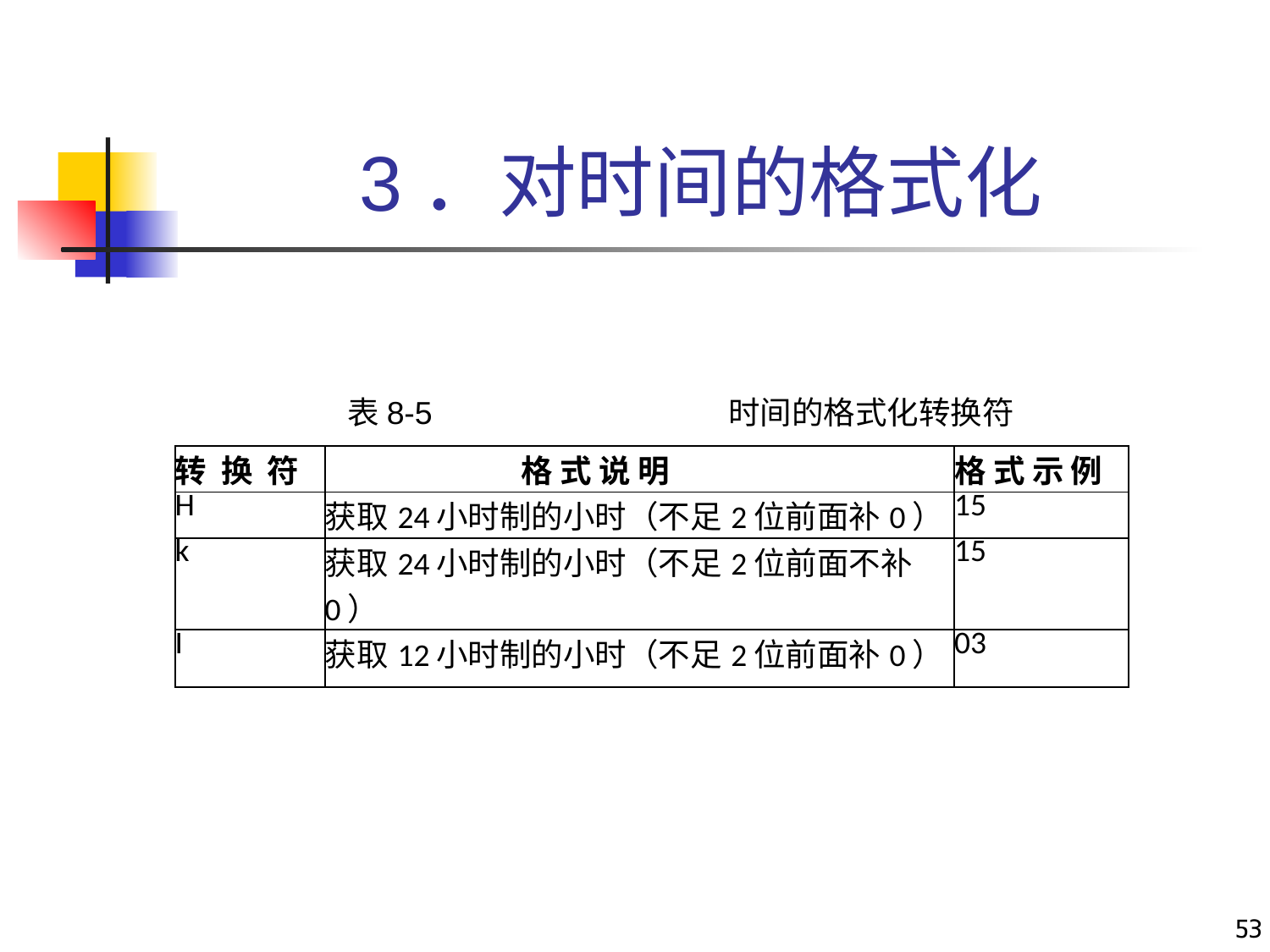

# 3．对时间的格式化
表8-5                        	时间的格式化转换符
| 转 换 符 | 格 式 说 明 | 格 式 示 例 |
| --- | --- | --- |
| H | 获取24小时制的小时（不足2位前面补0） | 15 |
| k | 获取24小时制的小时（不足2位前面不补0） | 15 |
| I | 获取12小时制的小时（不足2位前面补0） | 03 |
53